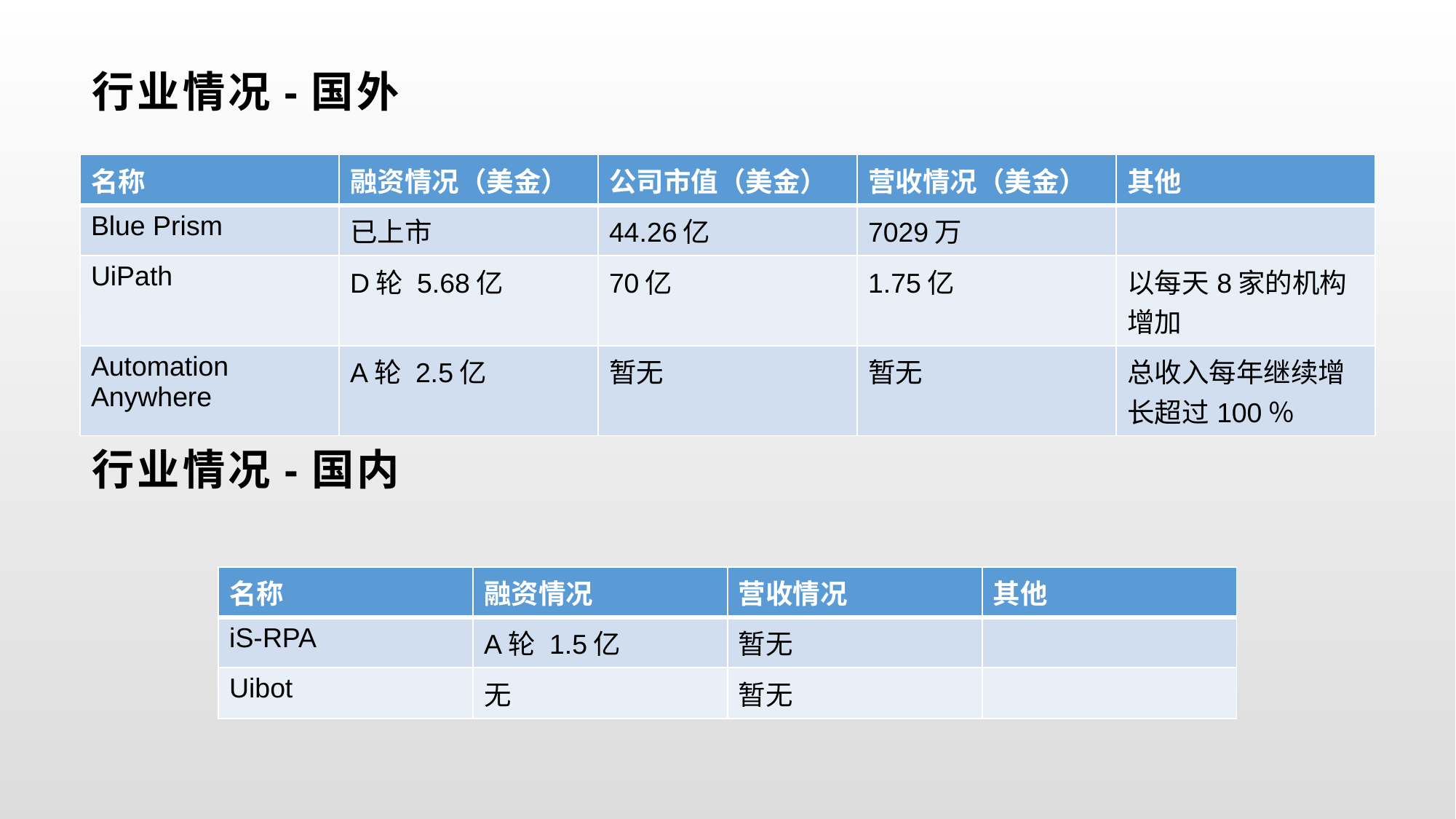

# 行业情况-国外
| 名称 | 融资情况（美金） | 公司市值（美金） | 营收情况（美金） | 其他 |
| --- | --- | --- | --- | --- |
| Blue Prism | 已上市 | 44.26亿 | 7029万 |  |
| UiPath | D轮 5.68亿 | 70亿 | 1.75亿 | 以每天8家的机构增加 |
| Automation Anywhere | A轮 2.5亿 | 暂无 | 暂无 | 总收入每年继续增长超过100％ |
行业情况-国内
| 名称 | 融资情况 | 营收情况 | 其他 |
| --- | --- | --- | --- |
| iS-RPA | A轮 1.5亿 | 暂无 |  |
| Uibot | 无 | 暂无 |  |